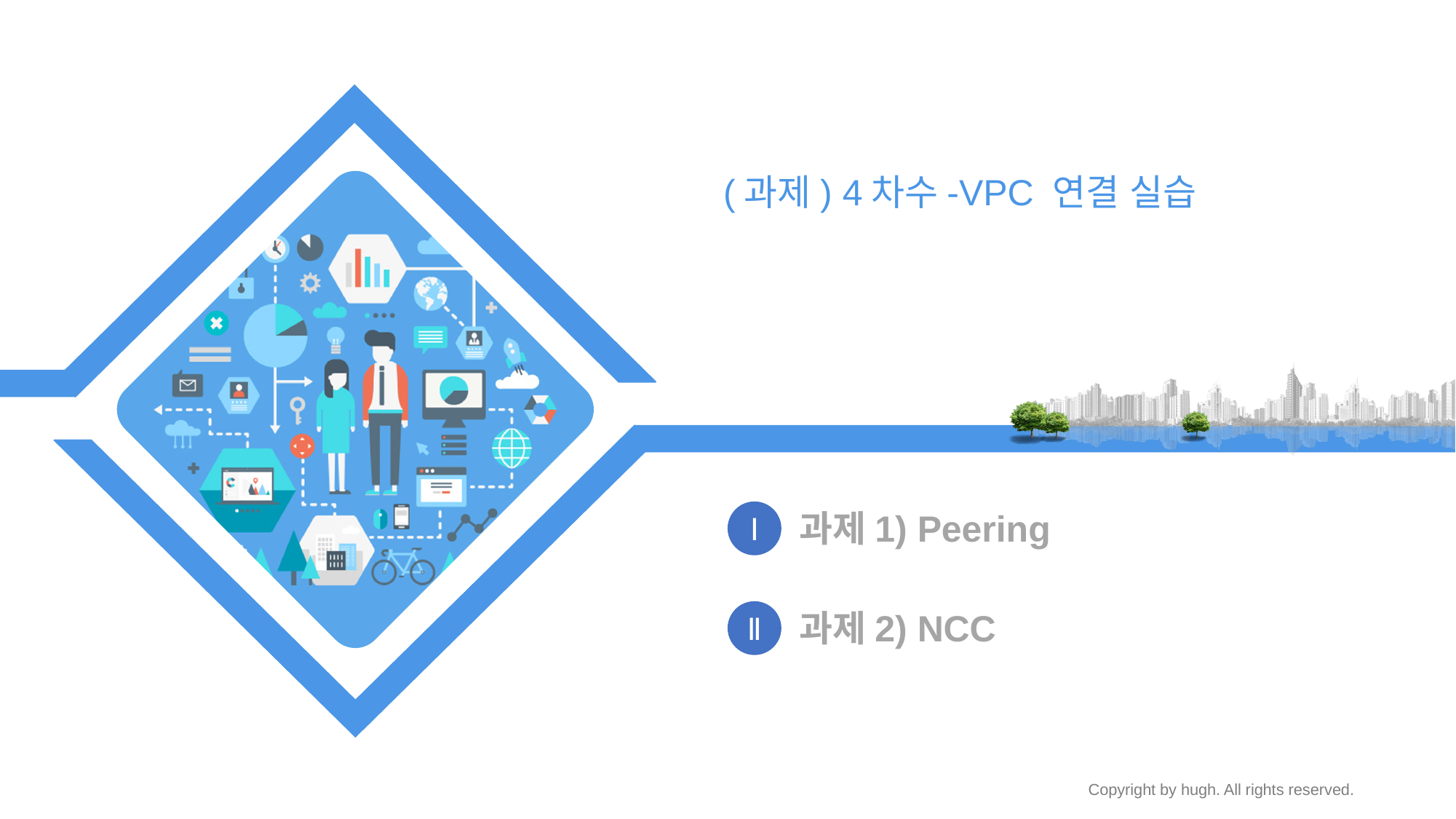

(과제) 4차수-VPC 연결 실습
과제1) Peering
Ⅰ
과제2) NCC
Ⅱ